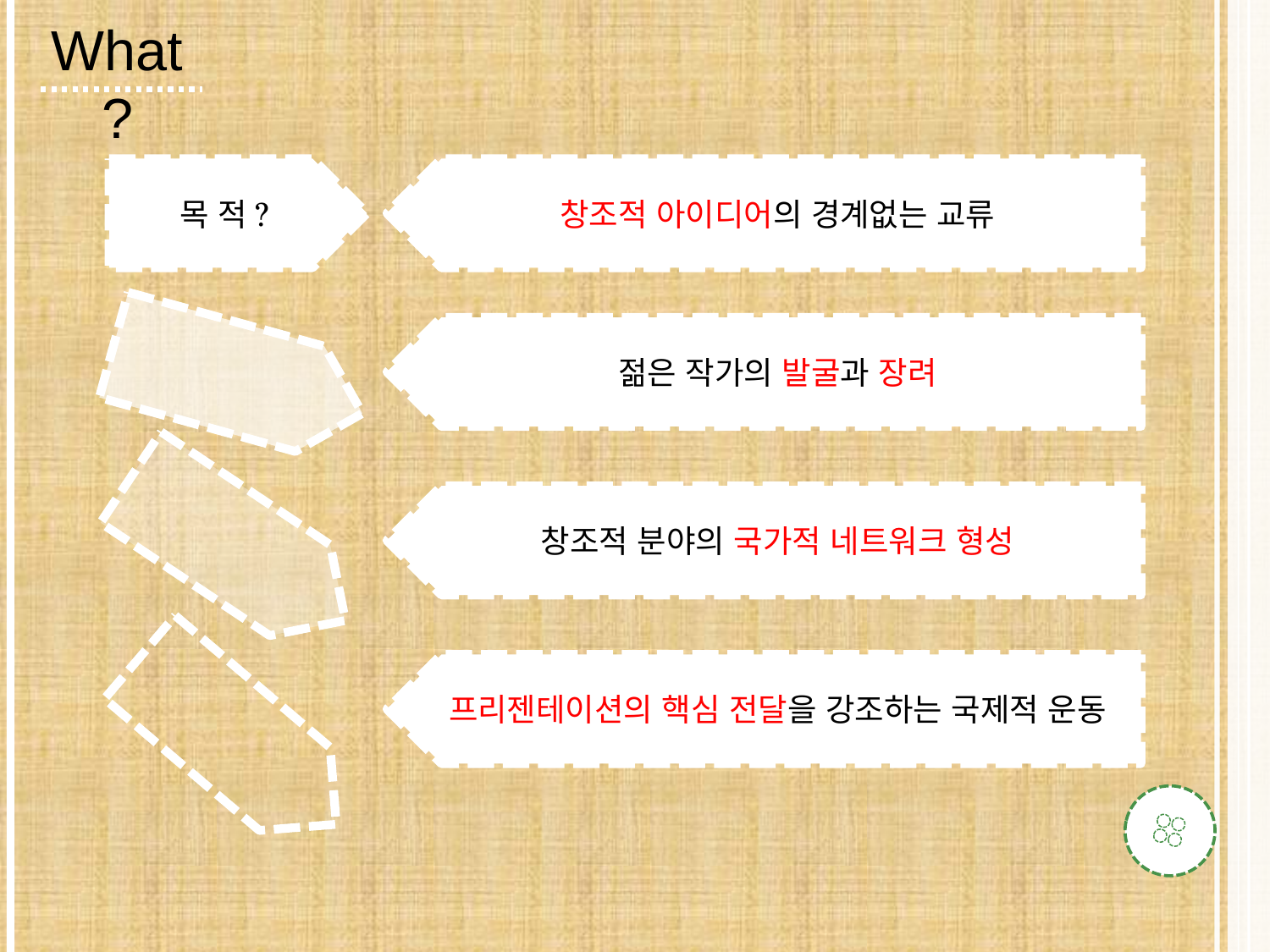

What?
목 적?
창조적 아이디어의 경계없는 교류
젊은 작가의 발굴과 장려

창조적 분야의 국가적 네트워크 형성

프리젠테이션의 핵심 전달을 강조하는 국제적 운동